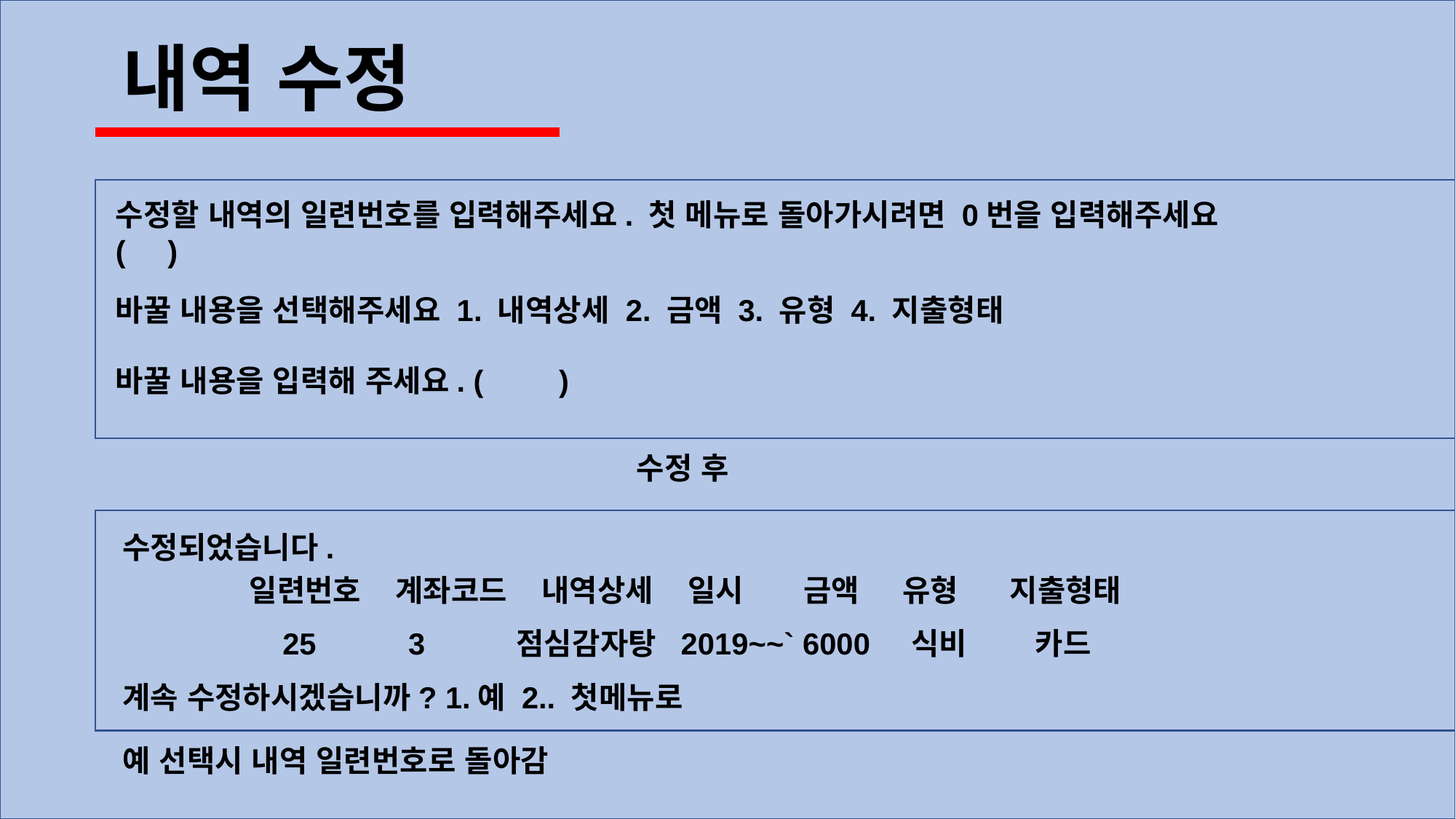

내역 수정

수정할 내역의 일련번호를 입력해주세요. 첫 메뉴로 돌아가시려면 0번을 입력해주세요
(     )
바꿀 내용을 선택해주세요 1. 내역상세 2. 금액 3. 유형 4. 지출형태
바꿀 내용을 입력해 주세요. (         )
	수정 후

수정되었습니다.

일련번호    계좌코드    내역상세    일시       금액     유형      지출형태
    25           3          점심감자탕  2019~~` 6000    식비        카드
계속 수정하시겠습니까? 1.예 2.. 첫메뉴로
예 선택시 내역 일련번호로 돌아감